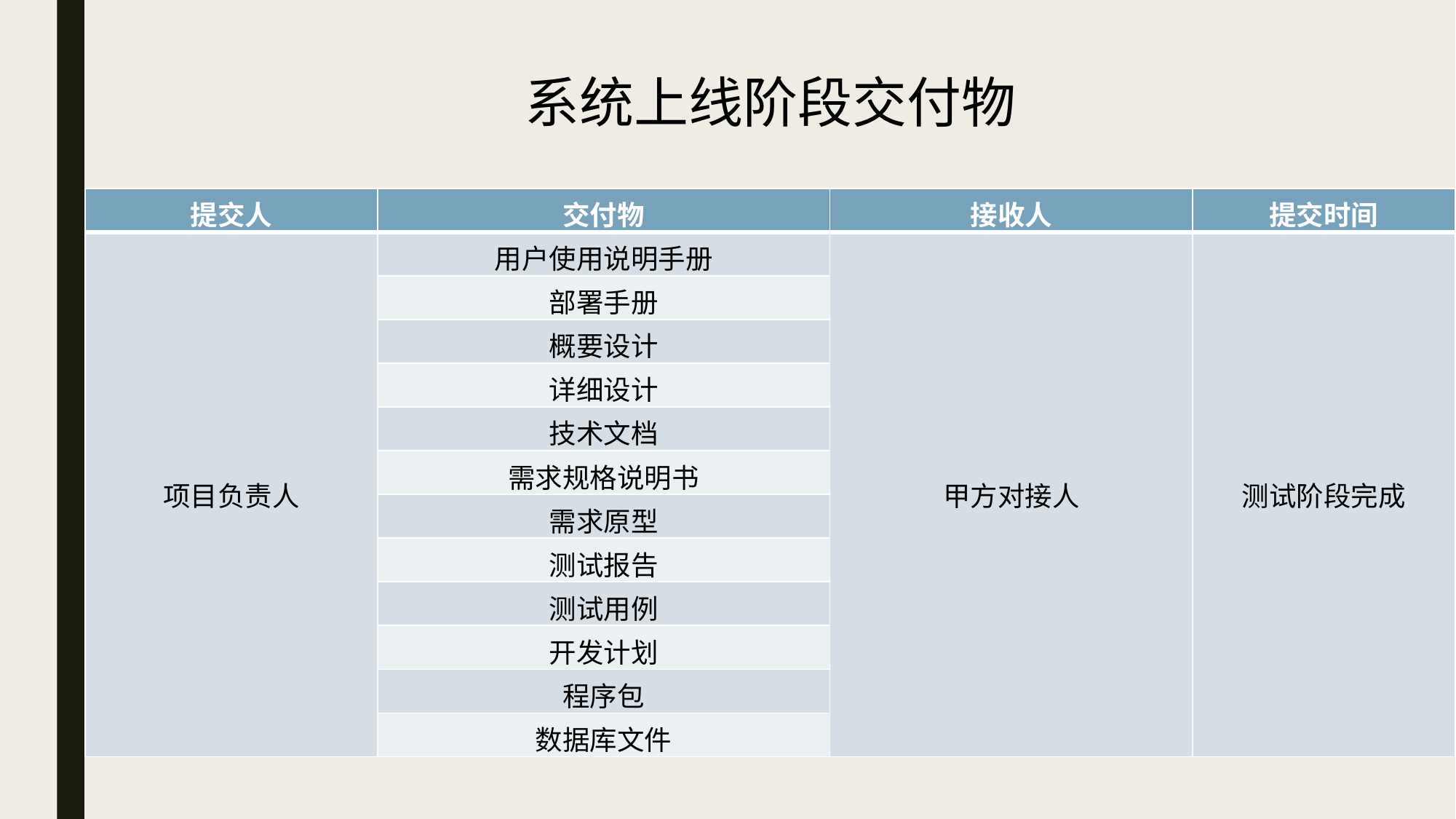

系统上线阶段交付物
| 提交人 | 交付物 | 接收人 | 提交时间 |
| --- | --- | --- | --- |
| 项目负责人 | 用户使用说明手册 | 甲方对接人 | 测试阶段完成 |
|  | 部署手册 |  |  |
|  | 概要设计 |  |  |
|  | 详细设计 |  |  |
|  | 技术文档 |  |  |
|  | 需求规格说明书 |  |  |
|  | 需求原型 |  |  |
|  | 测试报告 |  |  |
|  | 测试用例 |  |  |
|  | 开发计划 |  |  |
|  | 程序包 |  |  |
|  | 数据库文件 |  |  |